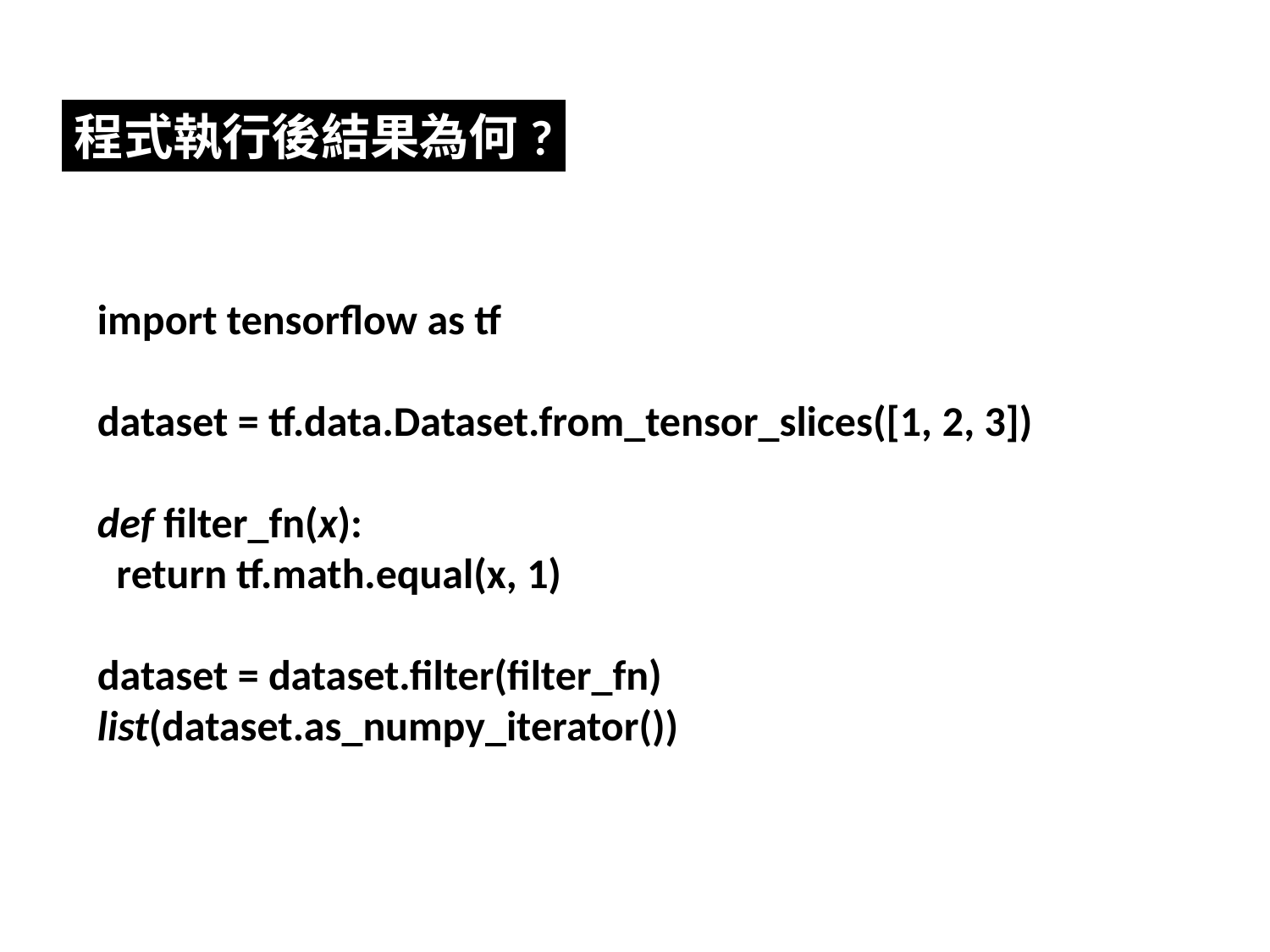

程式執行後結果為何?
import tensorflow as tf

dataset = tf.data.Dataset.from_tensor_slices([1, 2, 3])

def filter_fn(x):
  return tf.math.equal(x, 1)
dataset = dataset.filter(filter_fn)
list(dataset.as_numpy_iterator())